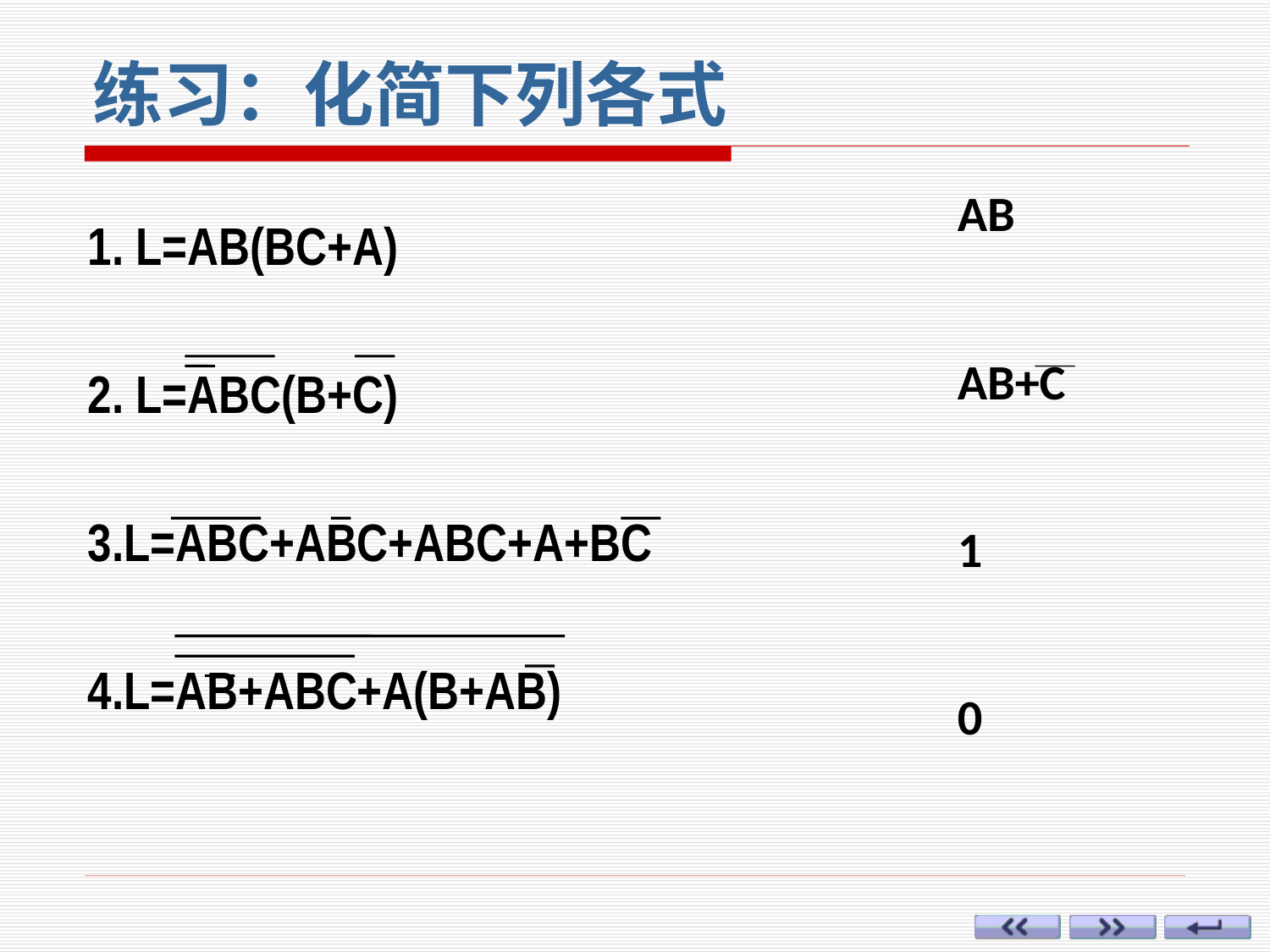

# 练习：化简下列各式
AB

AB+C

1

0
1. L=AB(BC+A)

2. L=ABC(B+C)

3.L=ABC+ABC+ABC+A+BC

4.L=AB+ABC+A(B+AB)